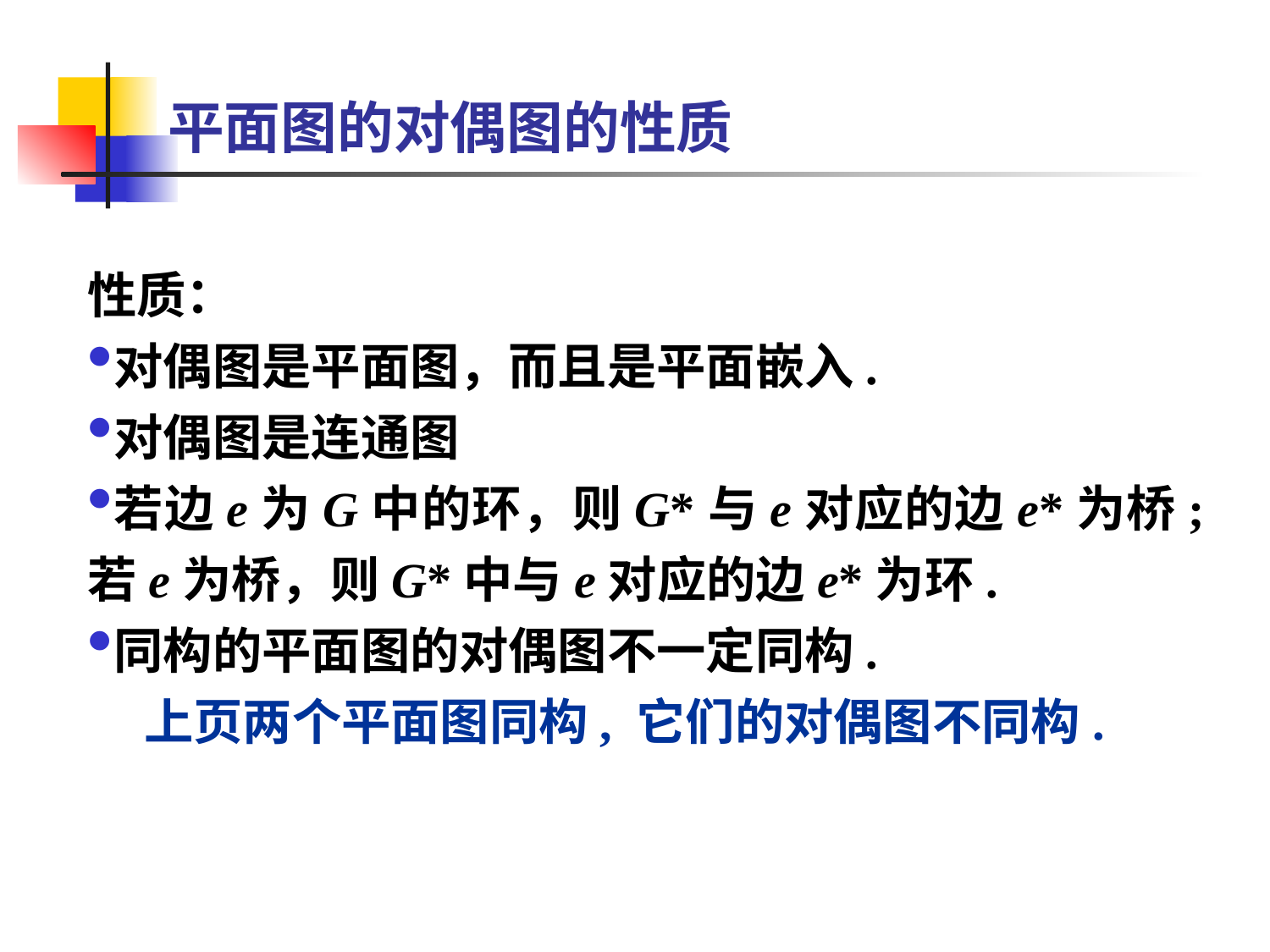

# 平面图的对偶图的性质
性质：
对偶图是平面图，而且是平面嵌入.
对偶图是连通图
若边e为G中的环，则G*与e对应的边e*为桥; 若e为桥，则G*中与e对应的边e*为环.
同构的平面图的对偶图不一定同构.
    上页两个平面图同构, 它们的对偶图不同构.
35